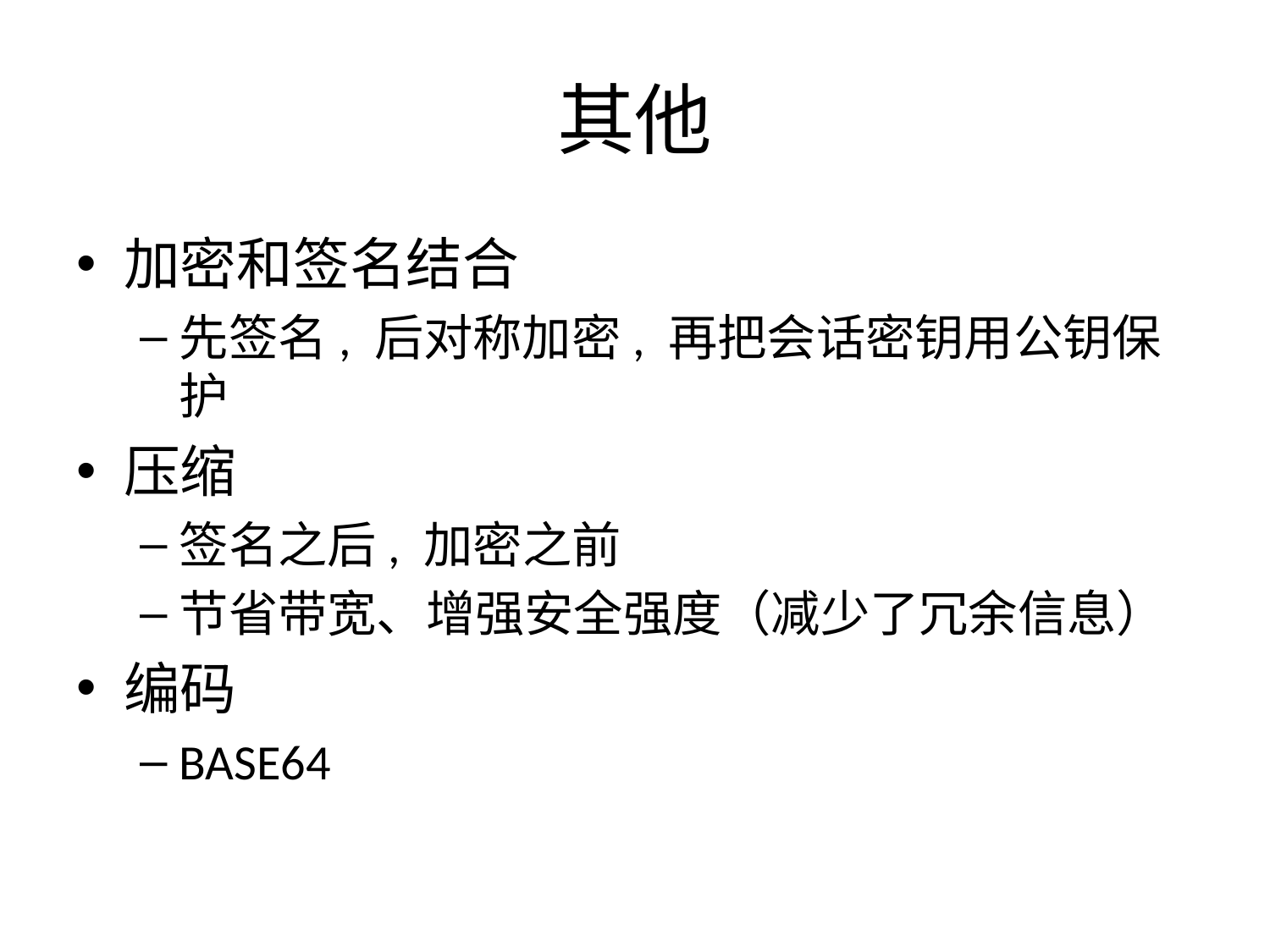

# 其他
加密和签名结合
先签名, 后对称加密, 再把会话密钥用公钥保护
压缩
签名之后, 加密之前
节省带宽、增强安全强度（减少了冗余信息）
编码
BASE64